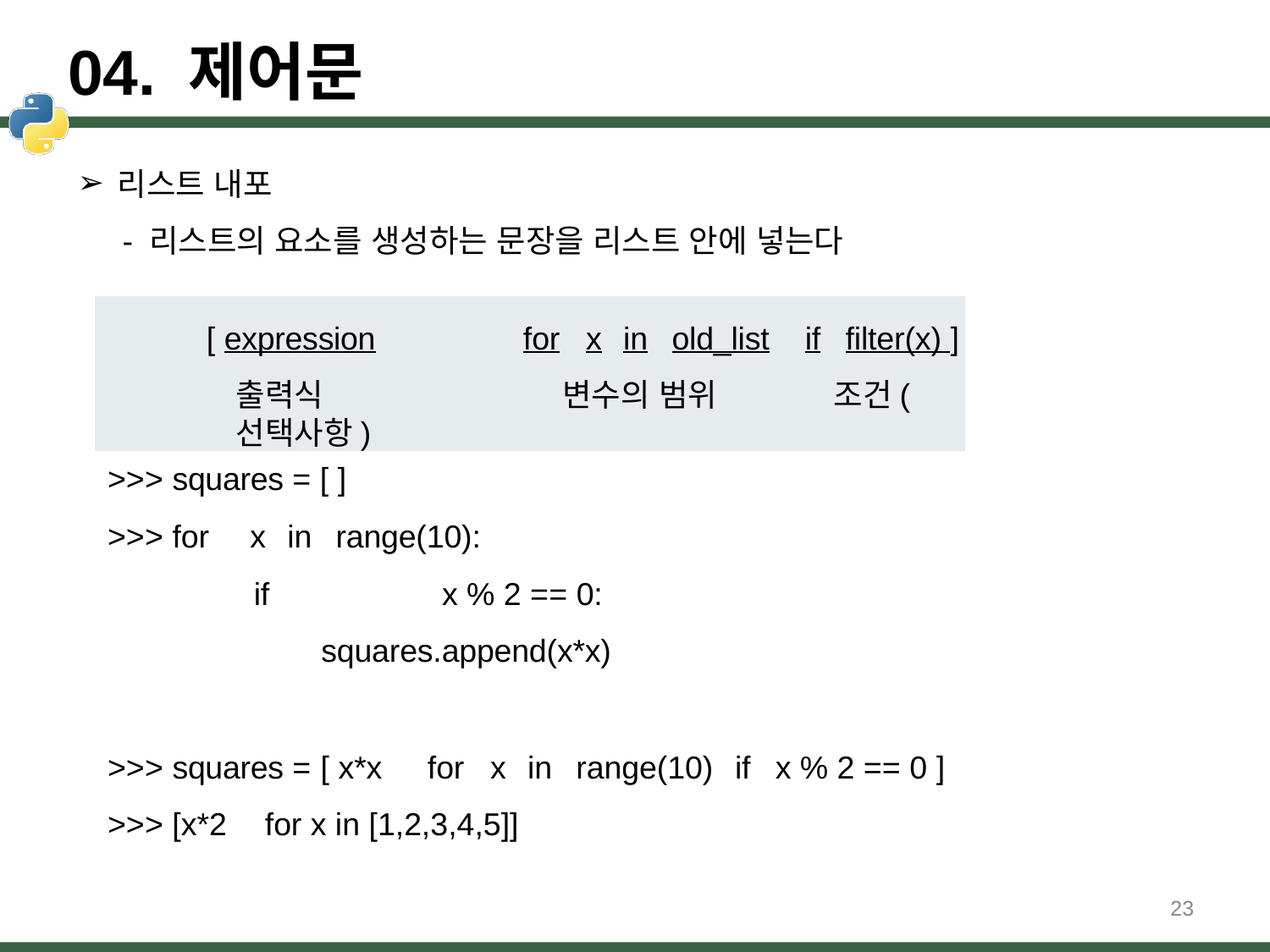

# 04. 제어문

리스트 내포
- 리스트의 요소를 생성하는 문장을 리스트 안에 넣는다
[ expression	for	x	in	old_list	if	filter(x) ]
출력식	변수의 범위	조건(선택사항)
>>> squares = [ ]
>>> for	x	in	range(10):
if	x % 2 == 0:
squares.append(x*x)

>>> squares = [ x*x	for	x	in	range(10)	if	x % 2 == 0 ]
>>> [x*2	for x in [1,2,3,4,5]]
23